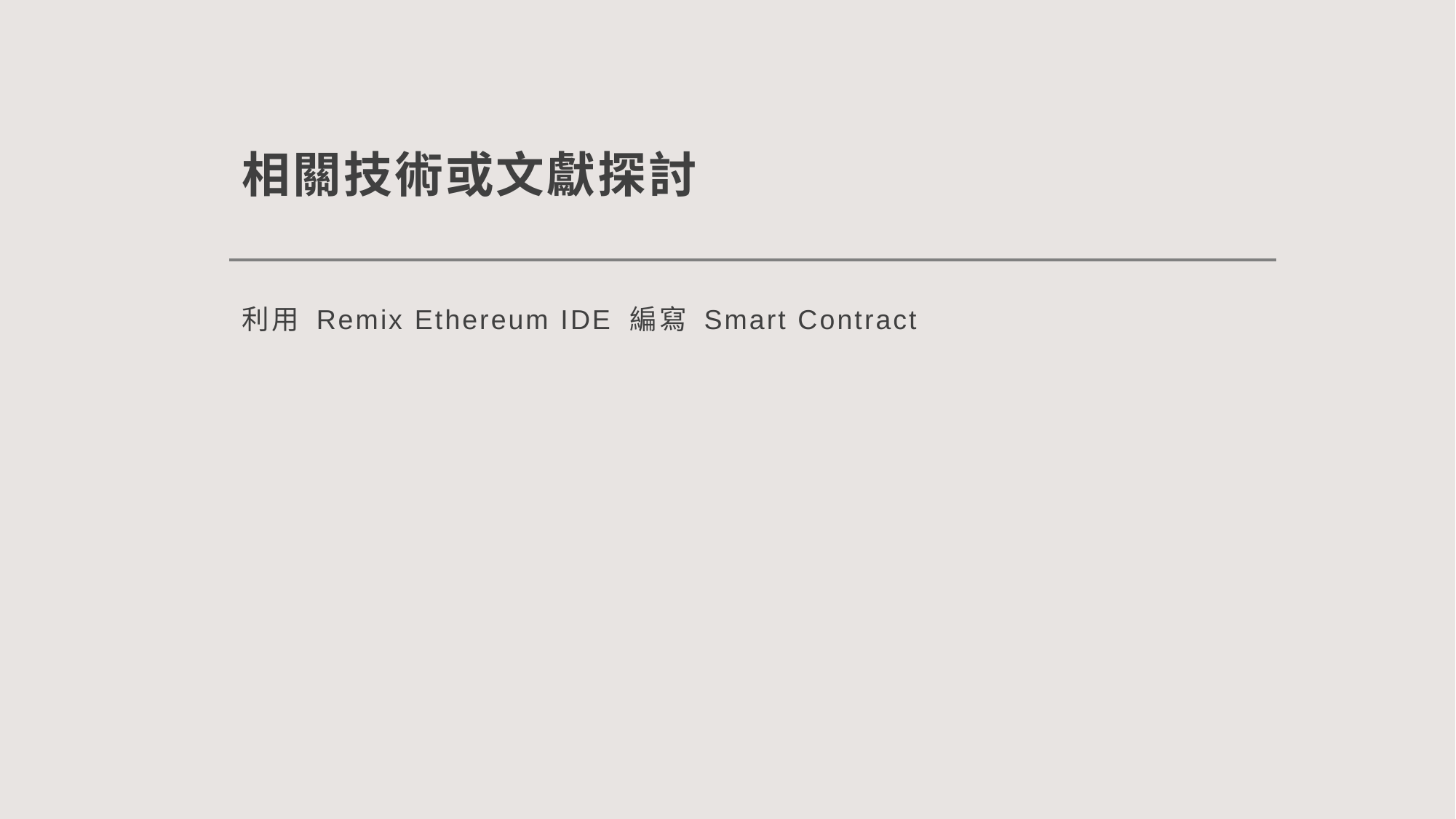

# 相關技術或文獻探討
利用 Remix Ethereum IDE 編寫 Smart Contract